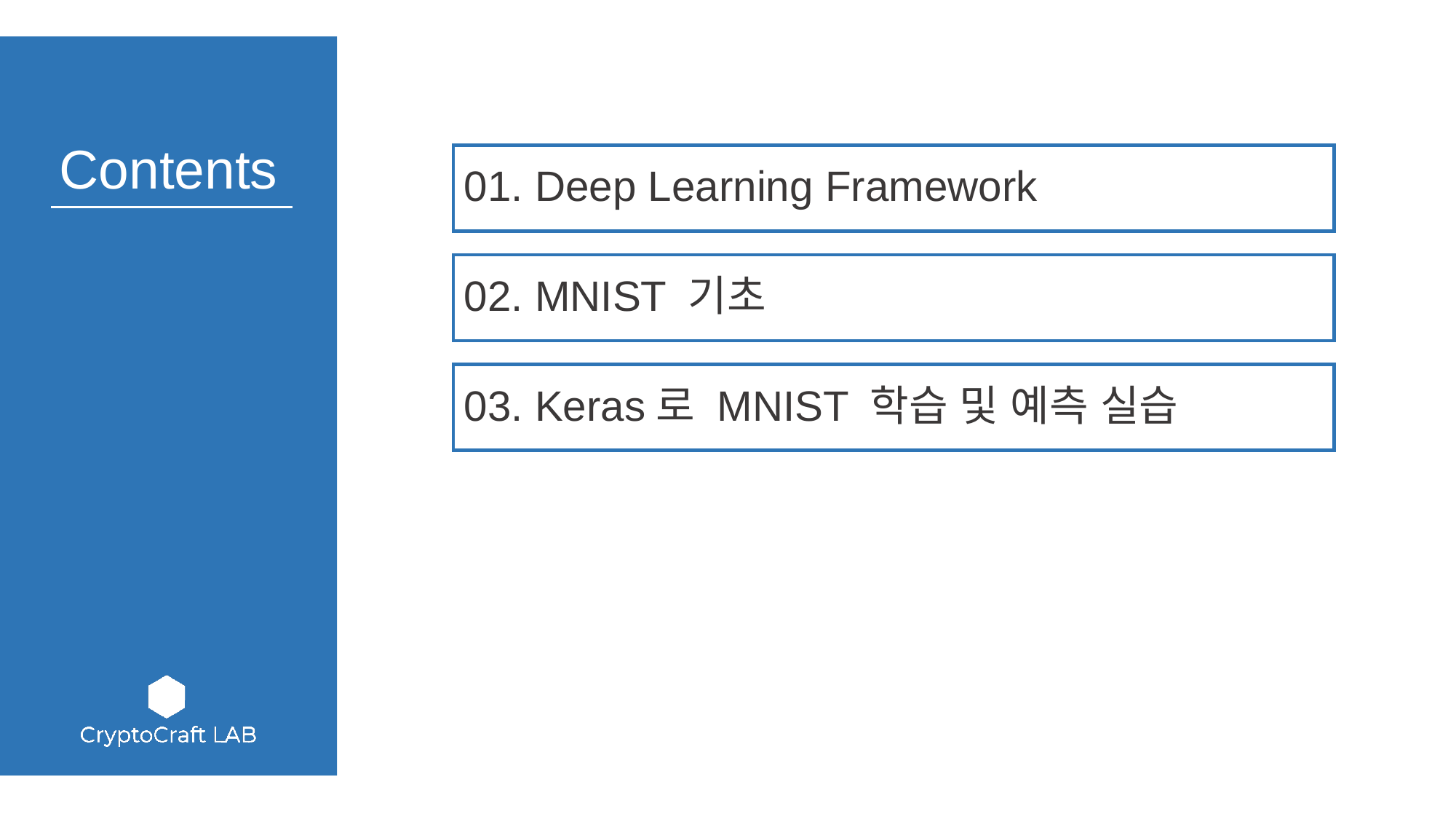

01. Deep Learning Framework
02. MNIST 기초
03. Keras로 MNIST 학습 및 예측 실습